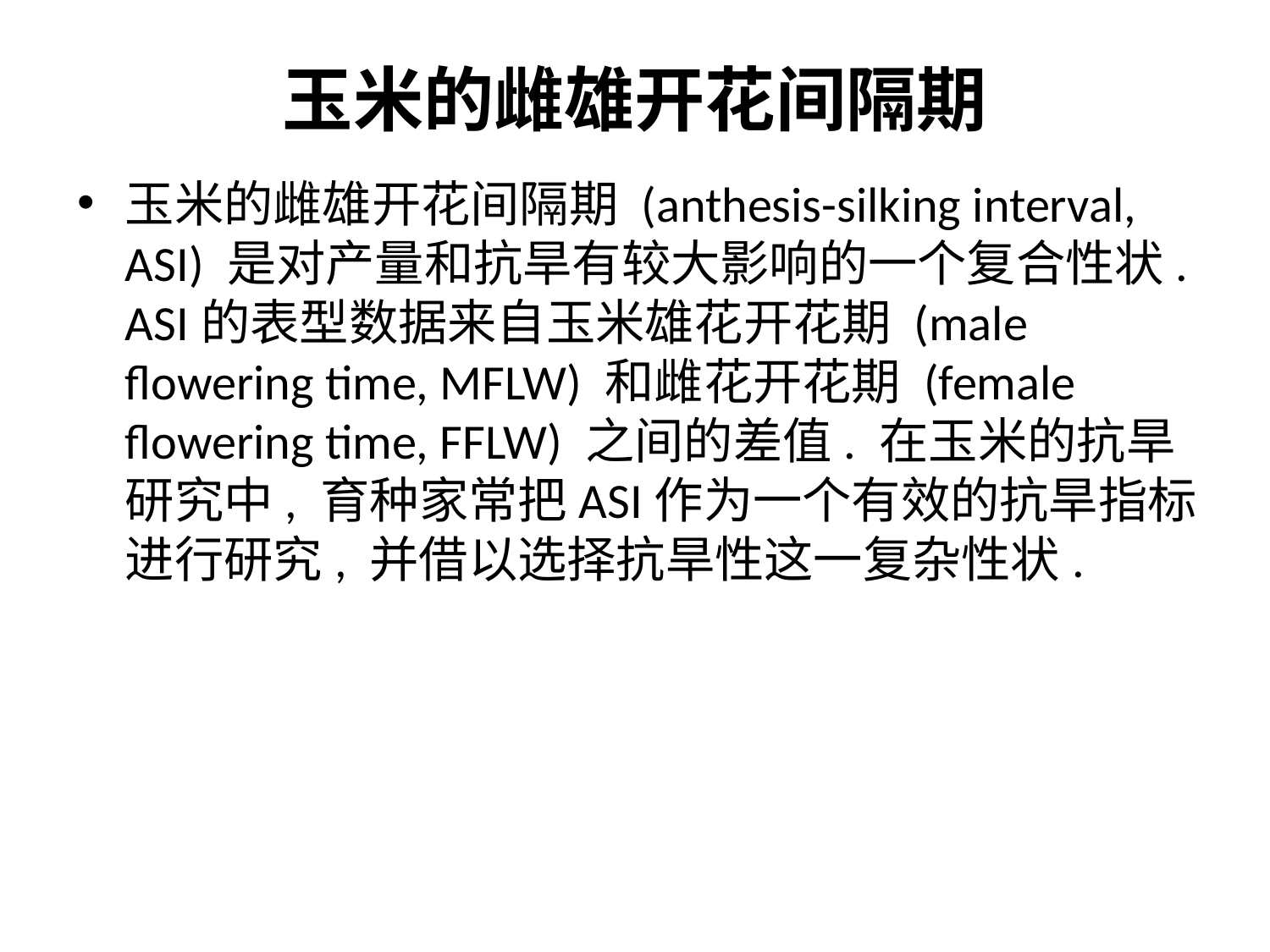

# 玉米的雌雄开花间隔期
玉米的雌雄开花间隔期 (anthesis-silking interval, ASI) 是对产量和抗旱有较大影响的一个复合性状. ASI的表型数据来自玉米雄花开花期 (male flowering time, MFLW) 和雌花开花期 (female flowering time, FFLW) 之间的差值. 在玉米的抗旱研究中, 育种家常把ASI作为一个有效的抗旱指标进行研究, 并借以选择抗旱性这一复杂性状.